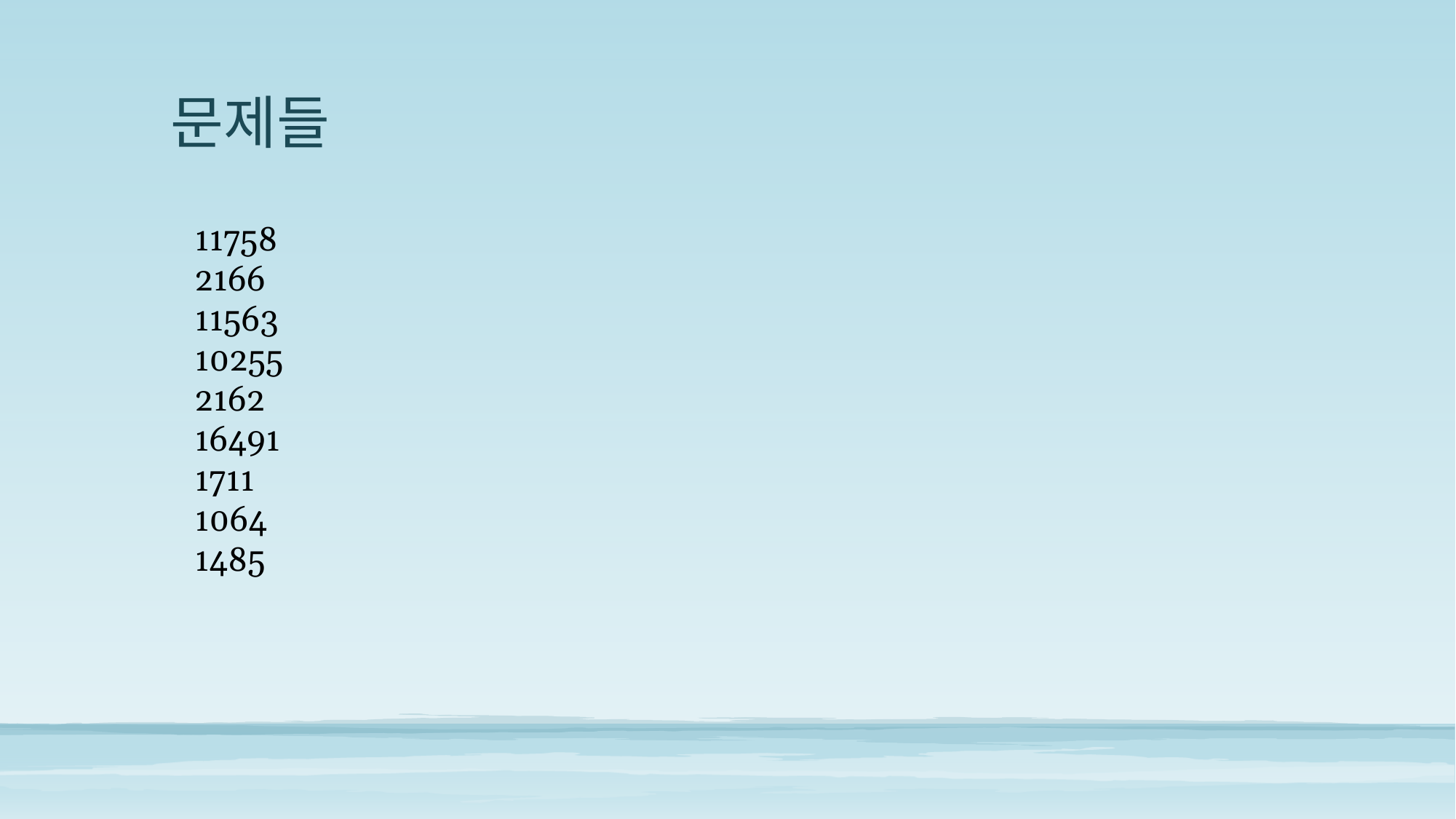

# 문제들
11758
2166
11563
10255
2162
16491
1711
1064
1485